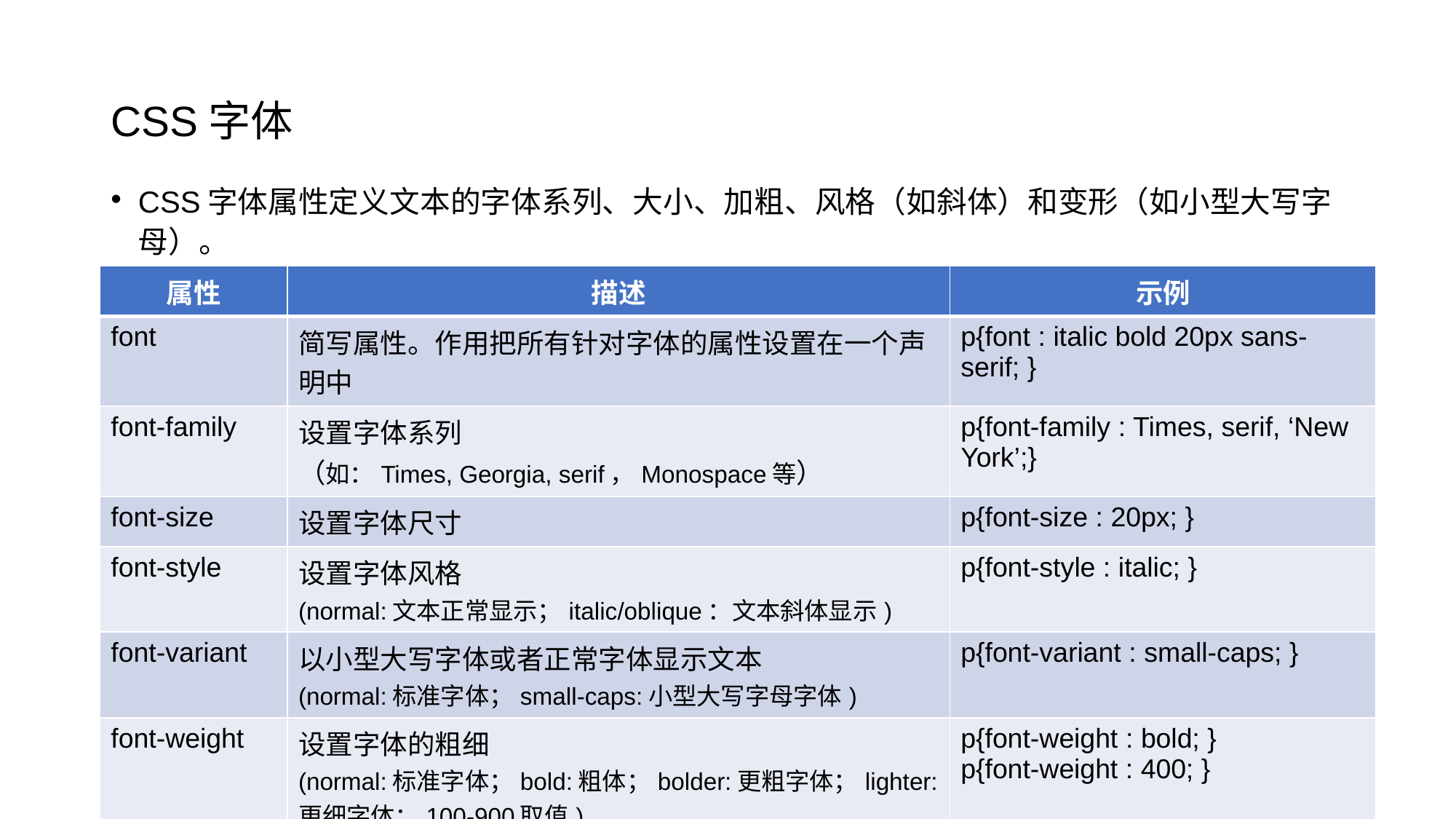

# CSS字体
CSS字体属性定义文本的字体系列、大小、加粗、风格（如斜体）和变形（如小型大写字母）。
| 属性 | 描述 | 示例 |
| --- | --- | --- |
| font | 简写属性。作用把所有针对字体的属性设置在一个声明中 | p{font : italic bold 20px sans-serif; } |
| font-family | 设置字体系列 （如：Times, Georgia, serif，Monospace等） | p{font-family : Times, serif, ‘New York’;} |
| font-size | 设置字体尺寸 | p{font-size : 20px; } |
| font-style | 设置字体风格 (normal:文本正常显示；italic/oblique：文本斜体显示) | p{font-style : italic; } |
| font-variant | 以小型大写字体或者正常字体显示文本 (normal:标准字体；small-caps:小型大写字母字体) | p{font-variant : small-caps; } |
| font-weight | 设置字体的粗细 (normal:标准字体；bold:粗体；bolder:更粗字体；lighter:更细字体；100-900取值) | p{font-weight : bold; } p{font-weight : 400; } |